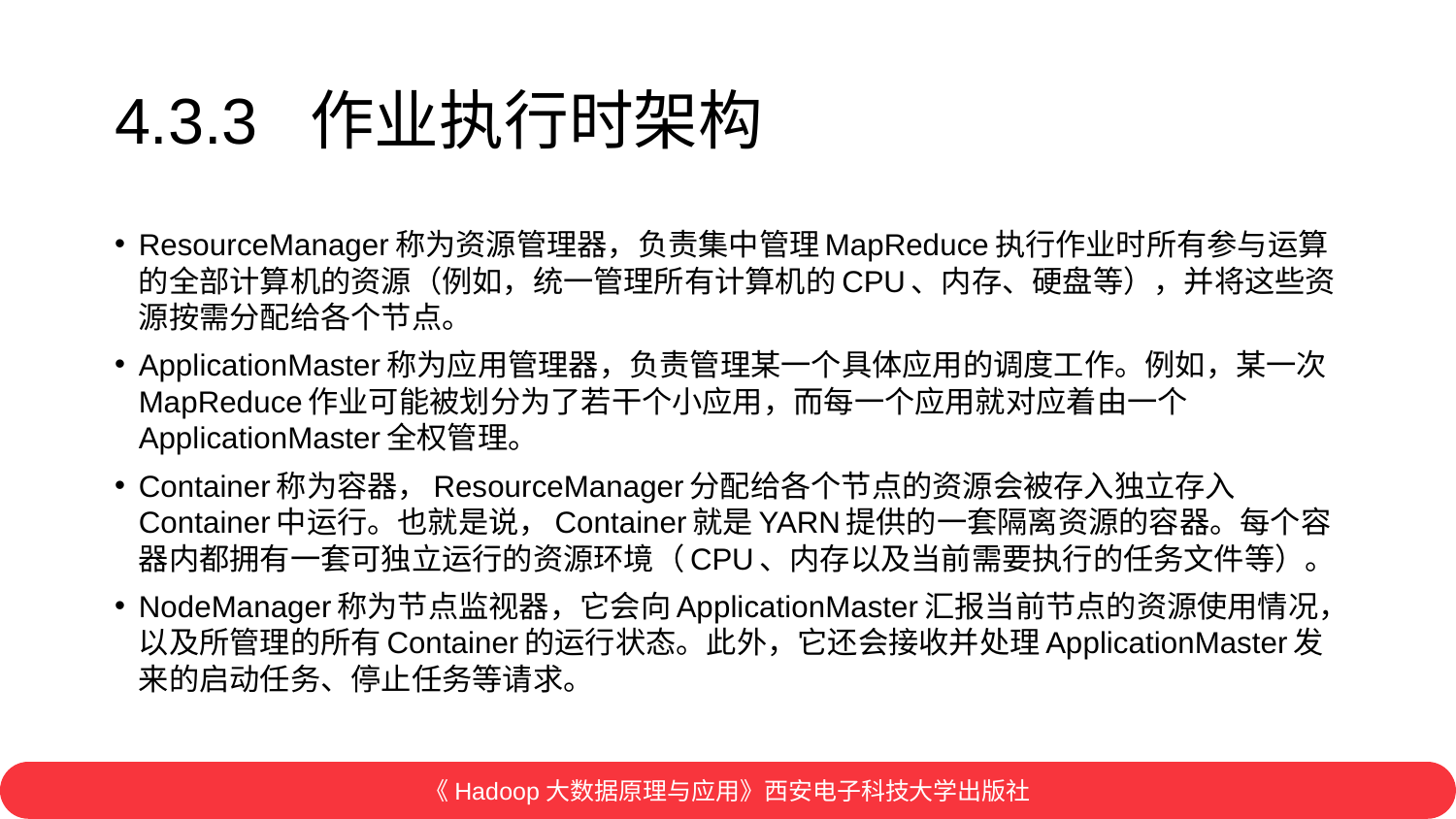

# 4.3.3  作业执行时架构
ResourceManager称为资源管理器，负责集中管理MapReduce执行作业时所有参与运算的全部计算机的资源（例如，统一管理所有计算机的CPU、内存、硬盘等），并将这些资源按需分配给各个节点。
ApplicationMaster称为应用管理器，负责管理某一个具体应用的调度工作。例如，某一次MapReduce作业可能被划分为了若干个小应用，而每一个应用就对应着由一个ApplicationMaster全权管理。
Container称为容器，ResourceManager分配给各个节点的资源会被存入独立存入Container中运行。也就是说，Container就是YARN提供的一套隔离资源的容器。每个容器内都拥有一套可独立运行的资源环境（CPU、内存以及当前需要执行的任务文件等）。
NodeManager称为节点监视器，它会向ApplicationMaster汇报当前节点的资源使用情况，以及所管理的所有Container的运行状态。此外，它还会接收并处理ApplicationMaster发来的启动任务、停止任务等请求。